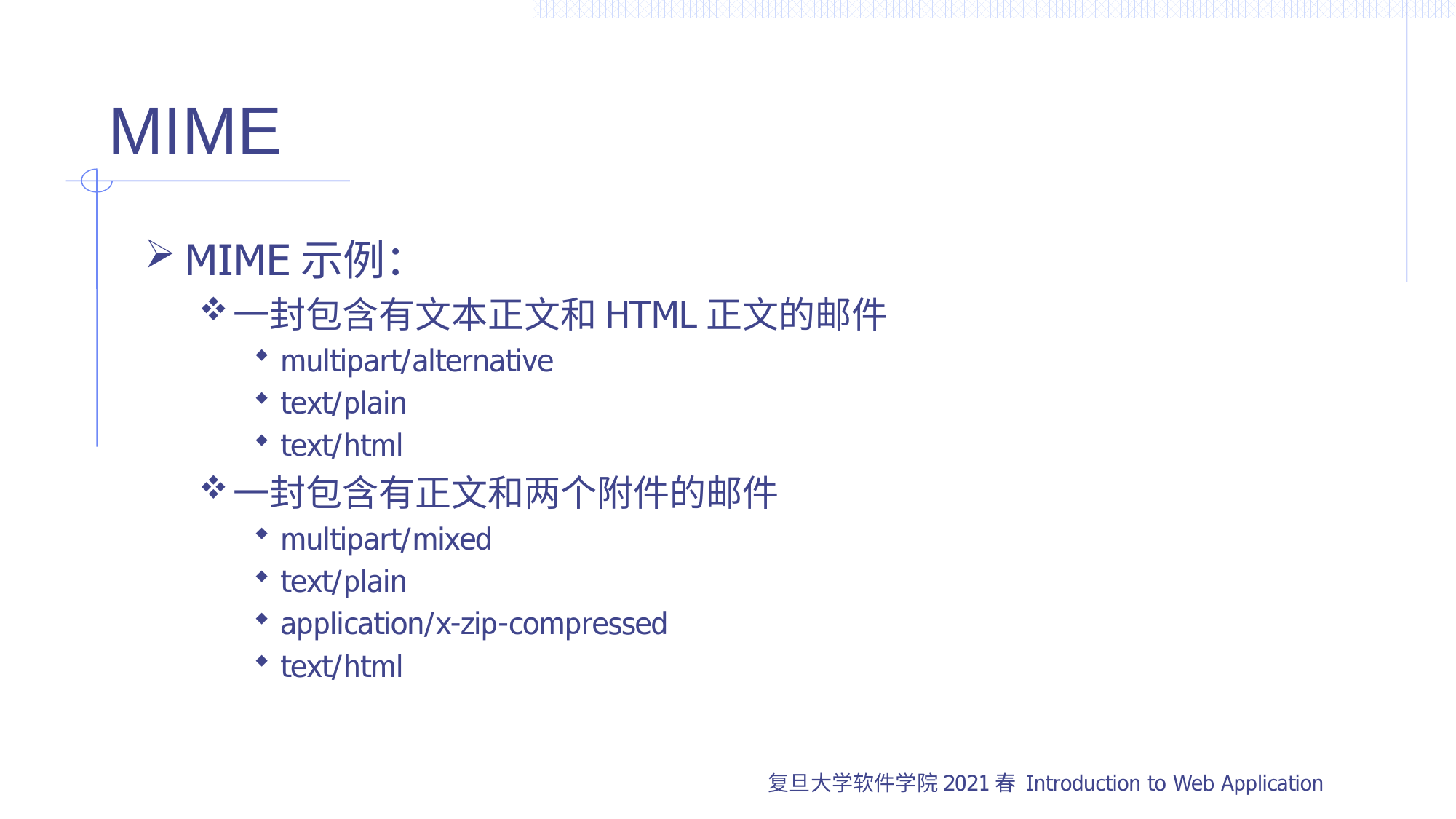

# MIME
MIME示例：
一封包含有文本正文和HTML正文的邮件
multipart/alternative
text/plain
text/html
一封包含有正文和两个附件的邮件
multipart/mixed
text/plain
application/x-zip-compressed
text/html